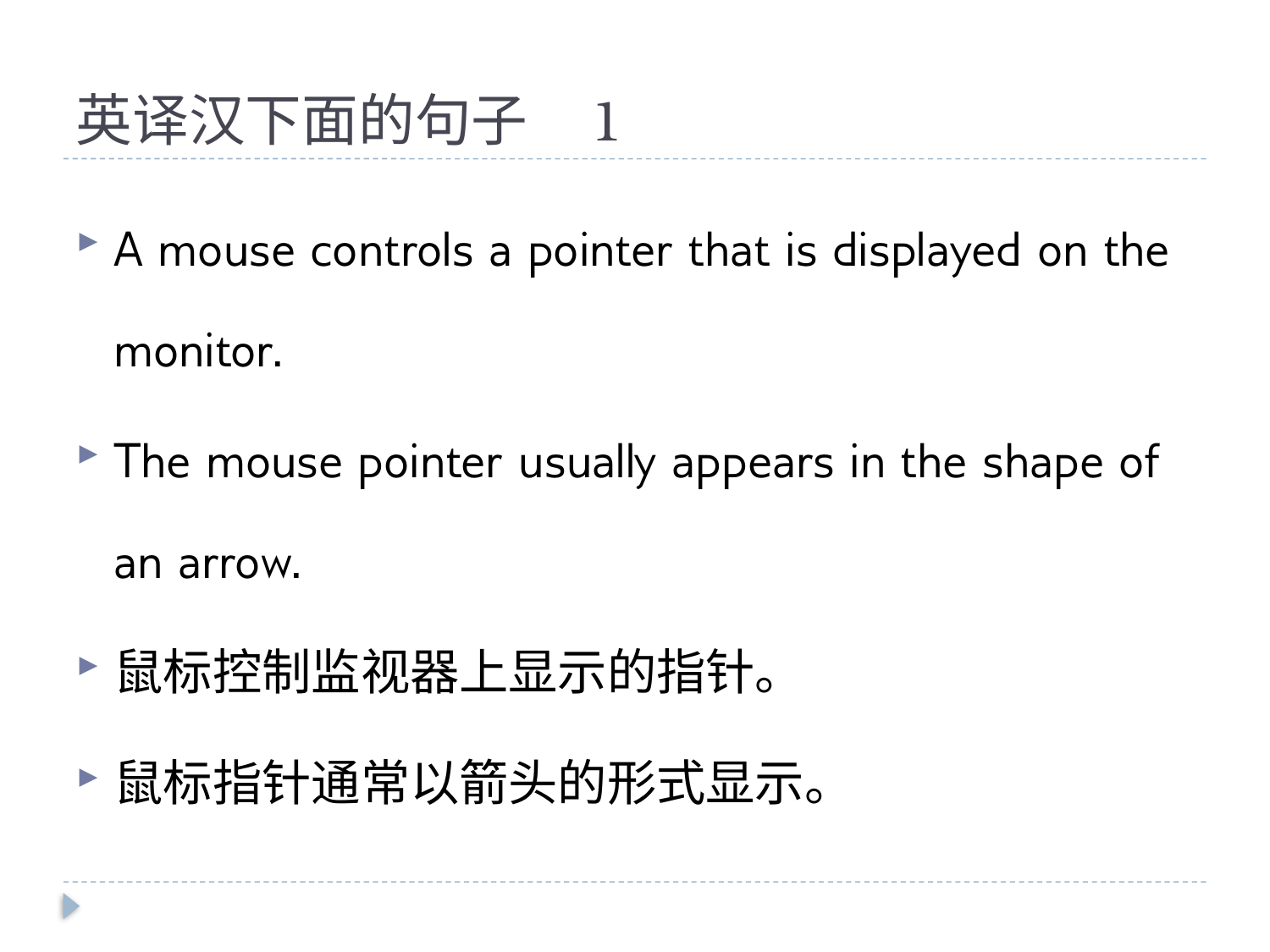

# 英译汉下面的句子   1
A mouse controls a pointer that is displayed on the monitor.
The mouse pointer usually appears in the shape of an arrow.
鼠标控制监视器上显示的指针。
鼠标指针通常以箭头的形式显示。